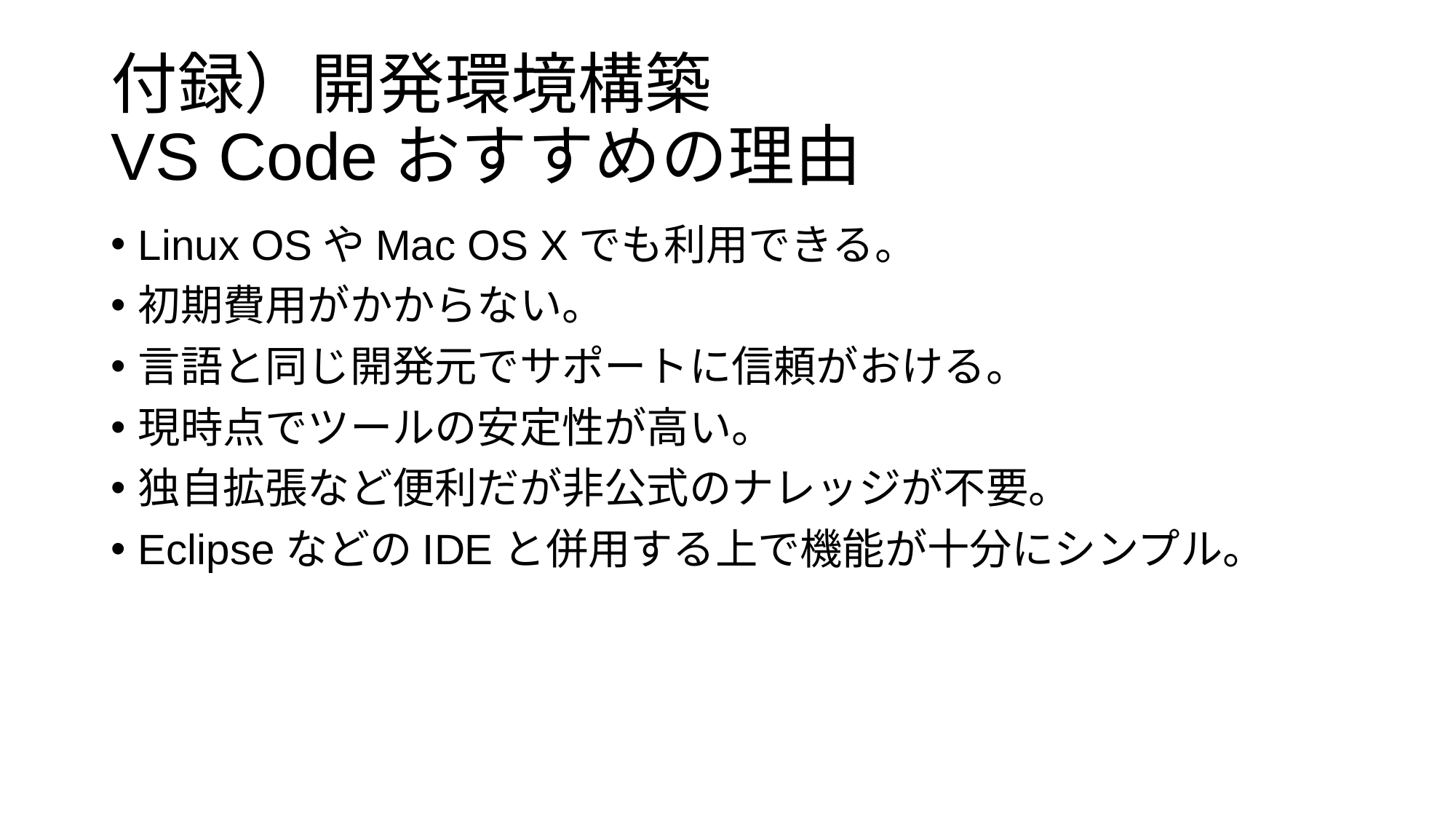

# 付録）開発環境構築 VS Codeおすすめの理由
Linux OSやMac OS Xでも利用できる。
初期費用がかからない。
言語と同じ開発元でサポートに信頼がおける。
現時点でツールの安定性が高い。
独自拡張など便利だが非公式のナレッジが不要。
EclipseなどのIDEと併用する上で機能が十分にシンプル。